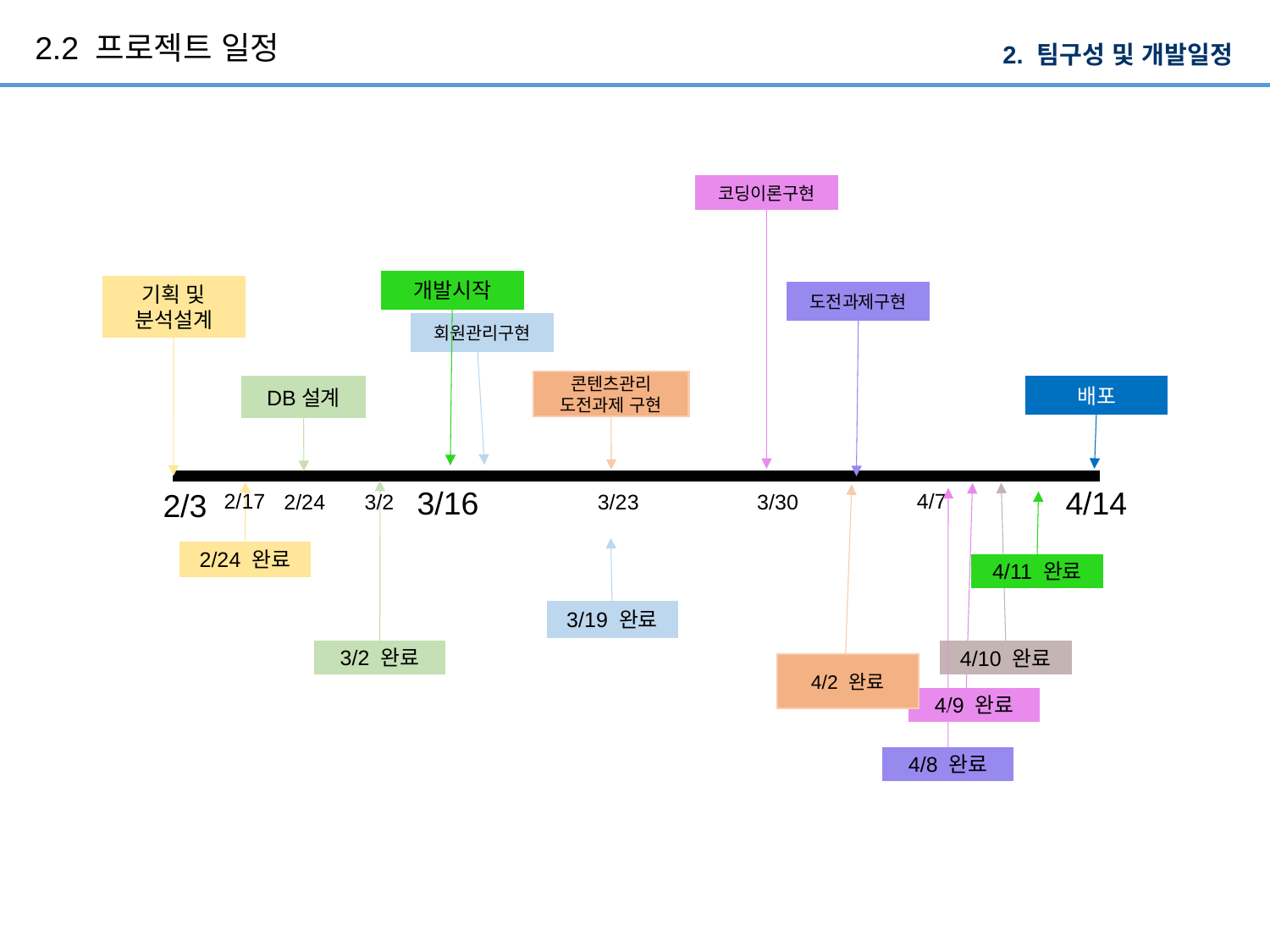

# 2.2 프로젝트 일정
2. 팀구성 및 개발일정
코딩이론구현

개발시작

기획 및 분석설계
도전과제구현

회원관리구현

콘텐츠관리
도전과제 구현

배포

DB설계

3/16
4/14
2/3

3/2 완료
4/7
2/17
3/2

2/24 완료
3/23
3/30
2/24

4/10 완료

4/9 완료

4/2 완료

4/8 완료

4/11 완료

3/19 완료